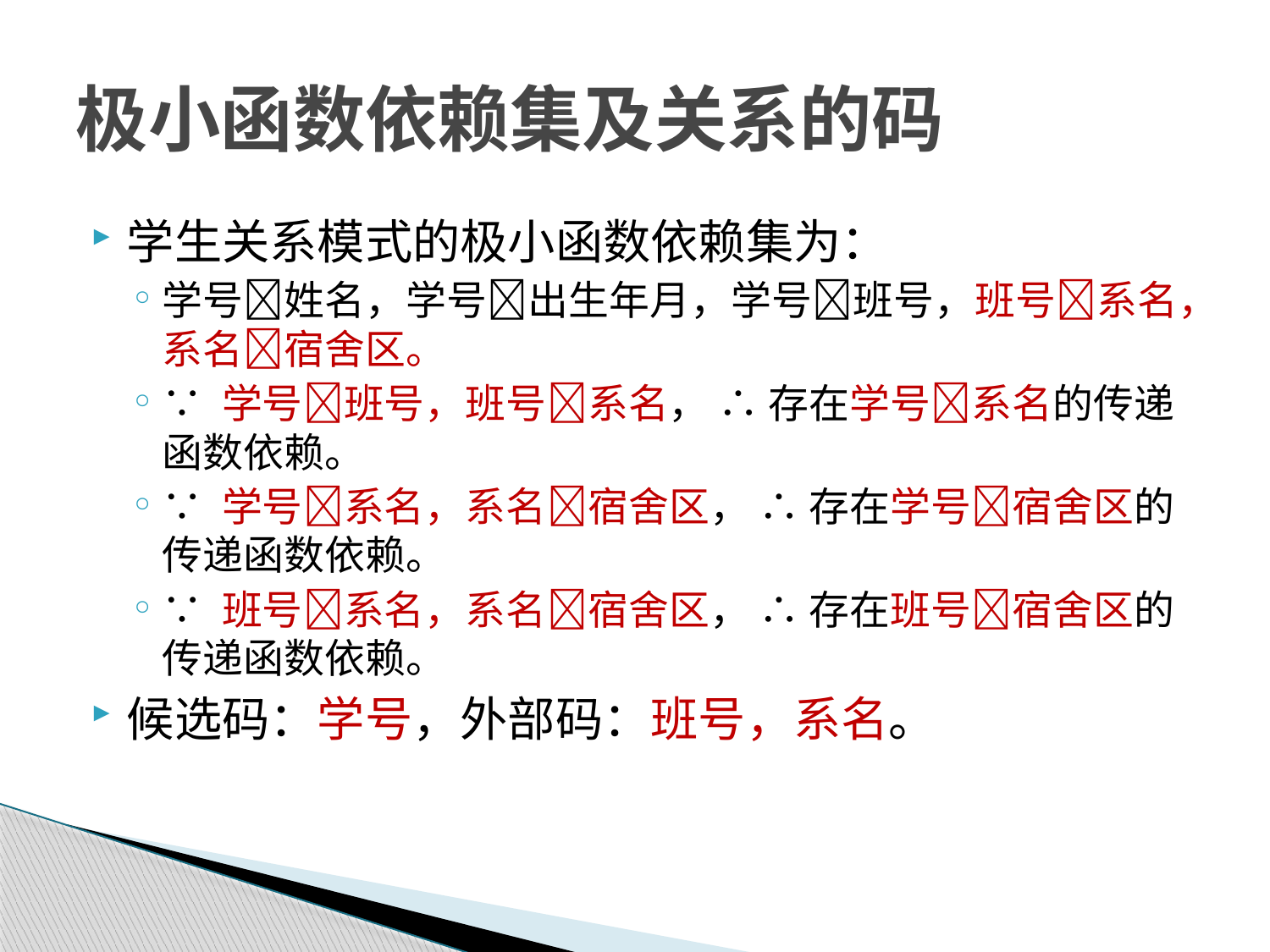

# 极小函数依赖集及关系的码
学生关系模式的极小函数依赖集为：
学号→姓名，学号→出生年月，学号→班号，班号→系名，系名→宿舍区。
∵ 学号→班号，班号→系名， ∴ 存在学号→系名的传递函数依赖。
∵ 学号→系名，系名→宿舍区， ∴ 存在学号→宿舍区的传递函数依赖。
∵ 班号→系名，系名→宿舍区， ∴ 存在班号→宿舍区的传递函数依赖。
候选码：学号，外部码：班号，系名。